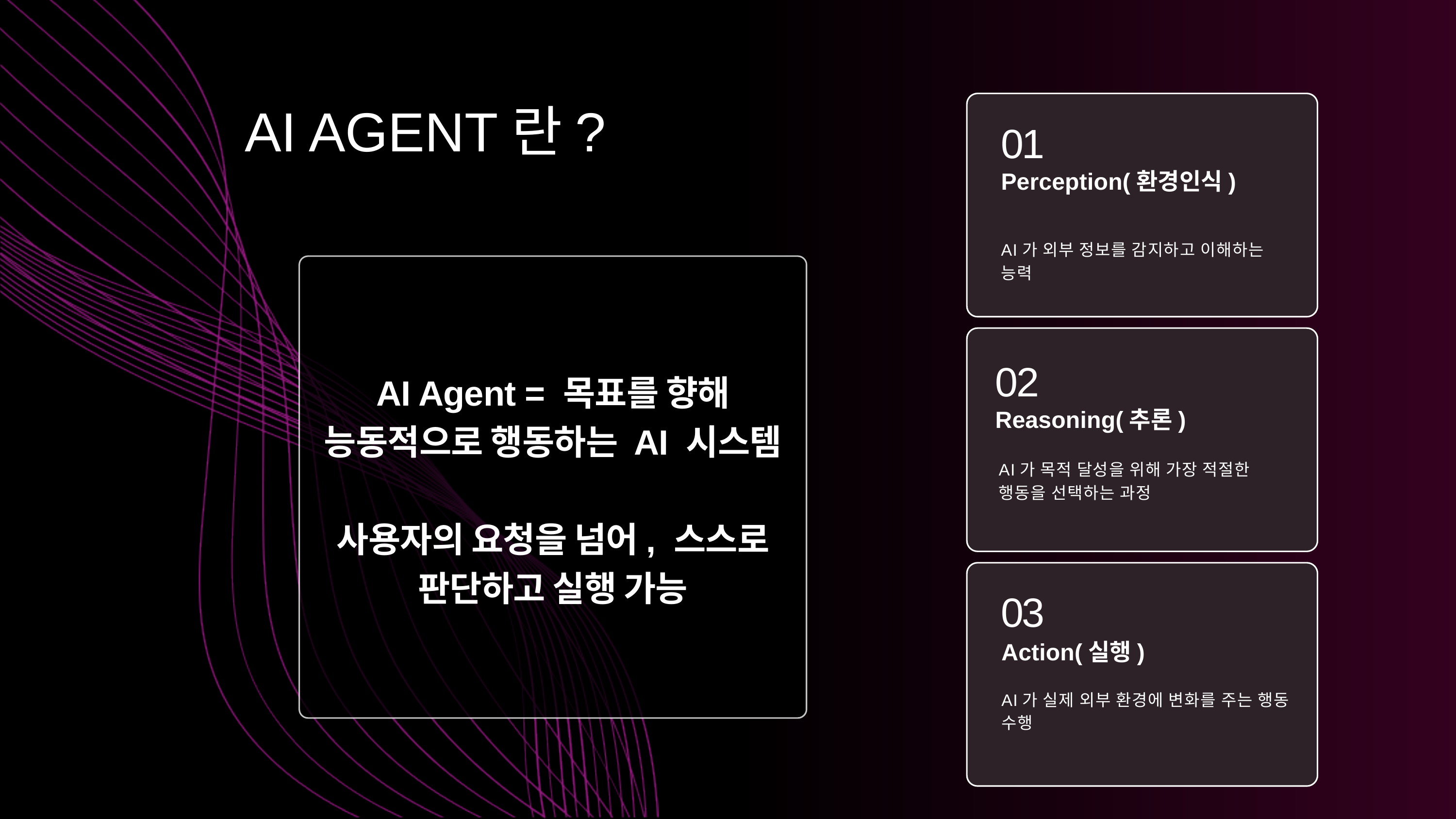

AI AGENT란?
01
Perception(환경인식)
AI가 외부 정보를 감지하고 이해하는 능력

02
AI Agent = 목표를 향해 능동적으로 행동하는 AI 시스템

사용자의 요청을 넘어, 스스로 판단하고 실행 가능
Reasoning(추론)
AI가 목적 달성을 위해 가장 적절한 행동을 선택하는 과정

03
Action(실행)
AI가 실제 외부 환경에 변화를 주는 행동 수행